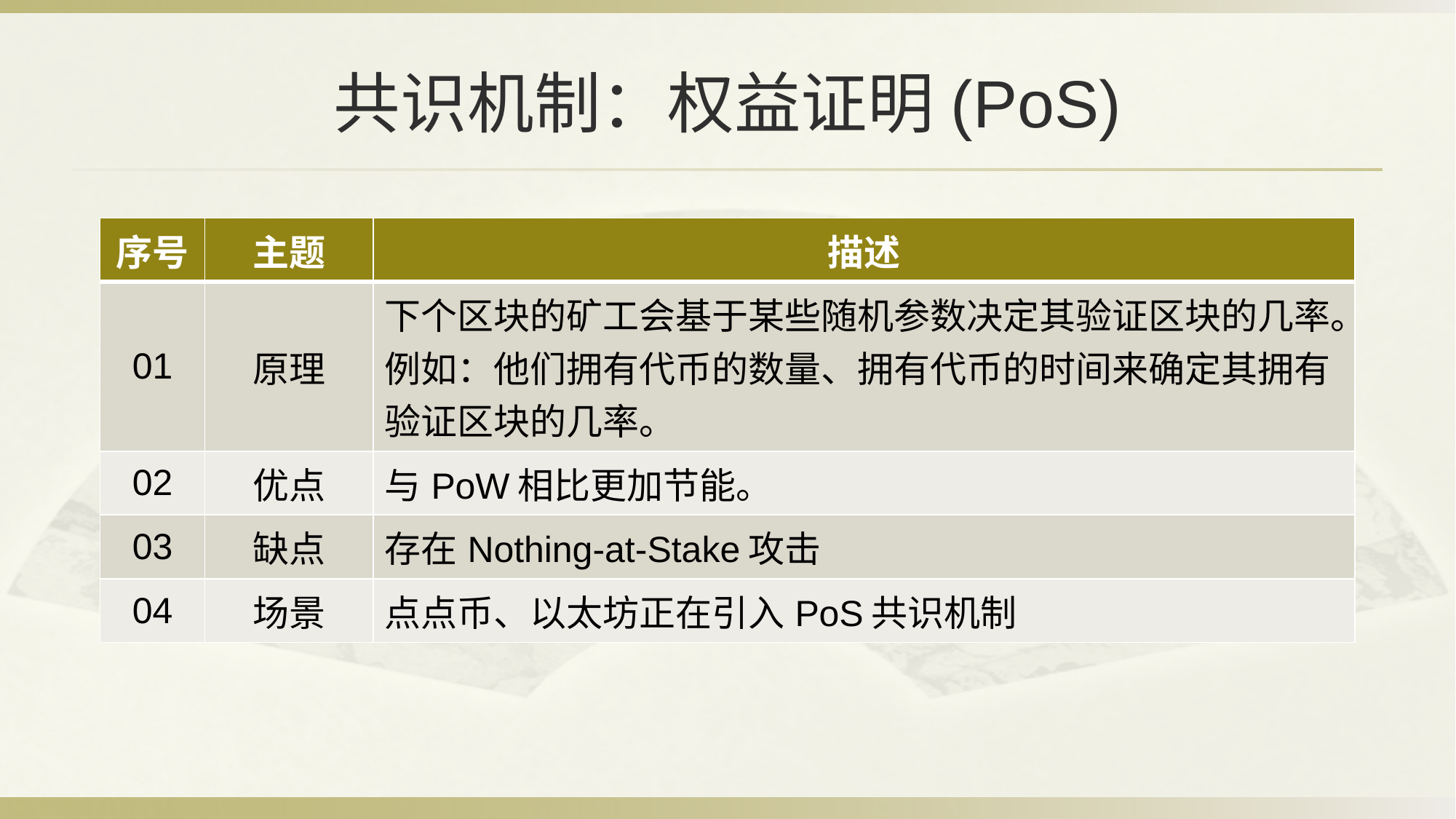

# 共识机制：权益证明(PoS)

| 序号 | 主题 | 描述 |
| --- | --- | --- |
| 01 | 原理 | 下个区块的矿工会基于某些随机参数决定其验证区块的几率。 例如：他们拥有代币的数量、拥有代币的时间来确定其拥有验证区块的几率。 |
| 02 | 优点 | 与PoW相比更加节能。 |
| 03 | 缺点 | 存在Nothing-at-Stake攻击 |
| 04 | 场景 | 点点币、以太坊正在引入PoS共识机制 |